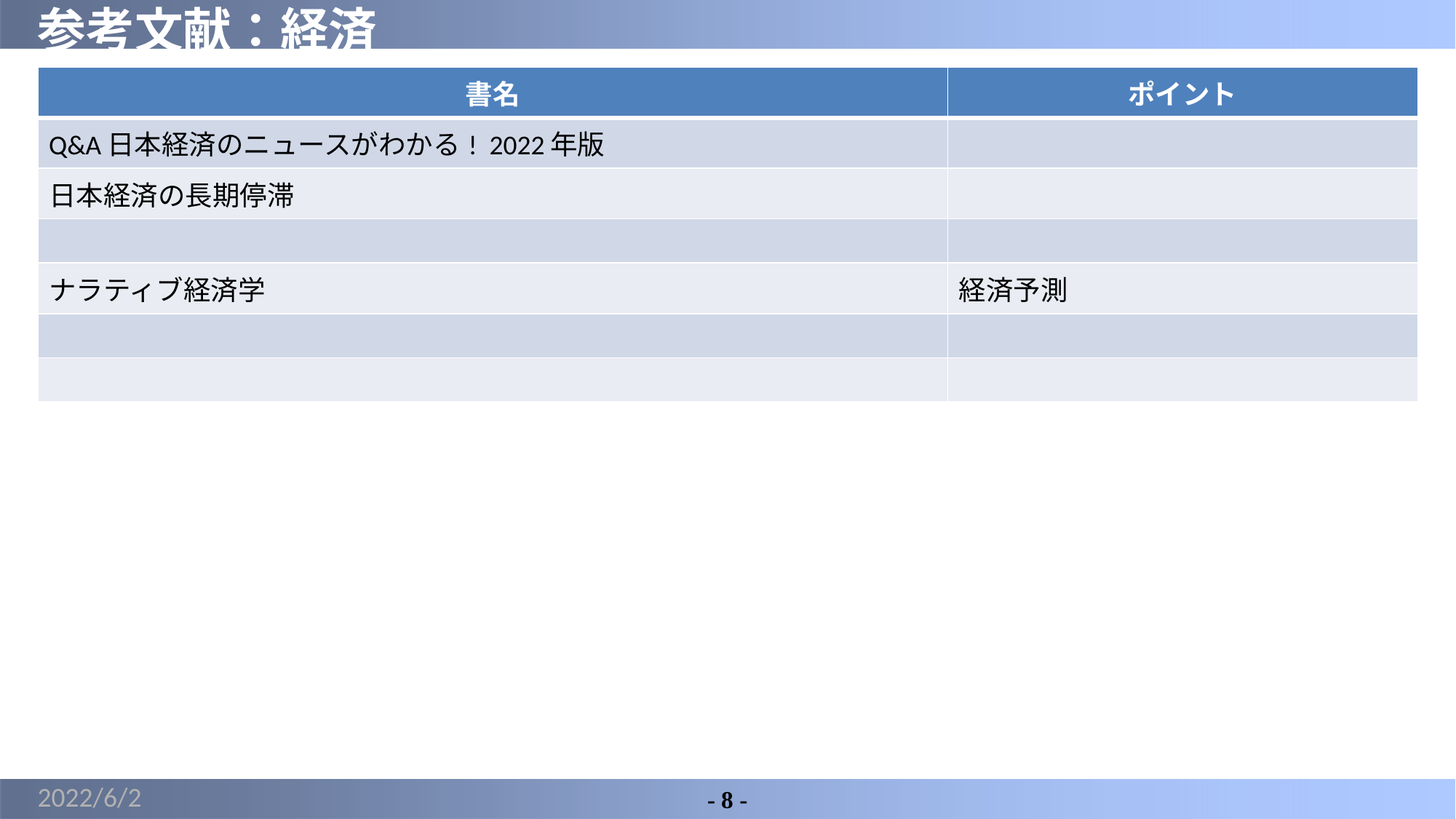

# 参考文献：経済
| 書名 | ポイント |
| --- | --- |
| Q&A日本経済のニュースがわかる! 2022年版 |  |
| 日本経済の長期停滞 |  |
|  |  |
| ナラティブ経済学 | 経済予測 |
|  |  |
|  |  |
2022/6/2
- 8 -